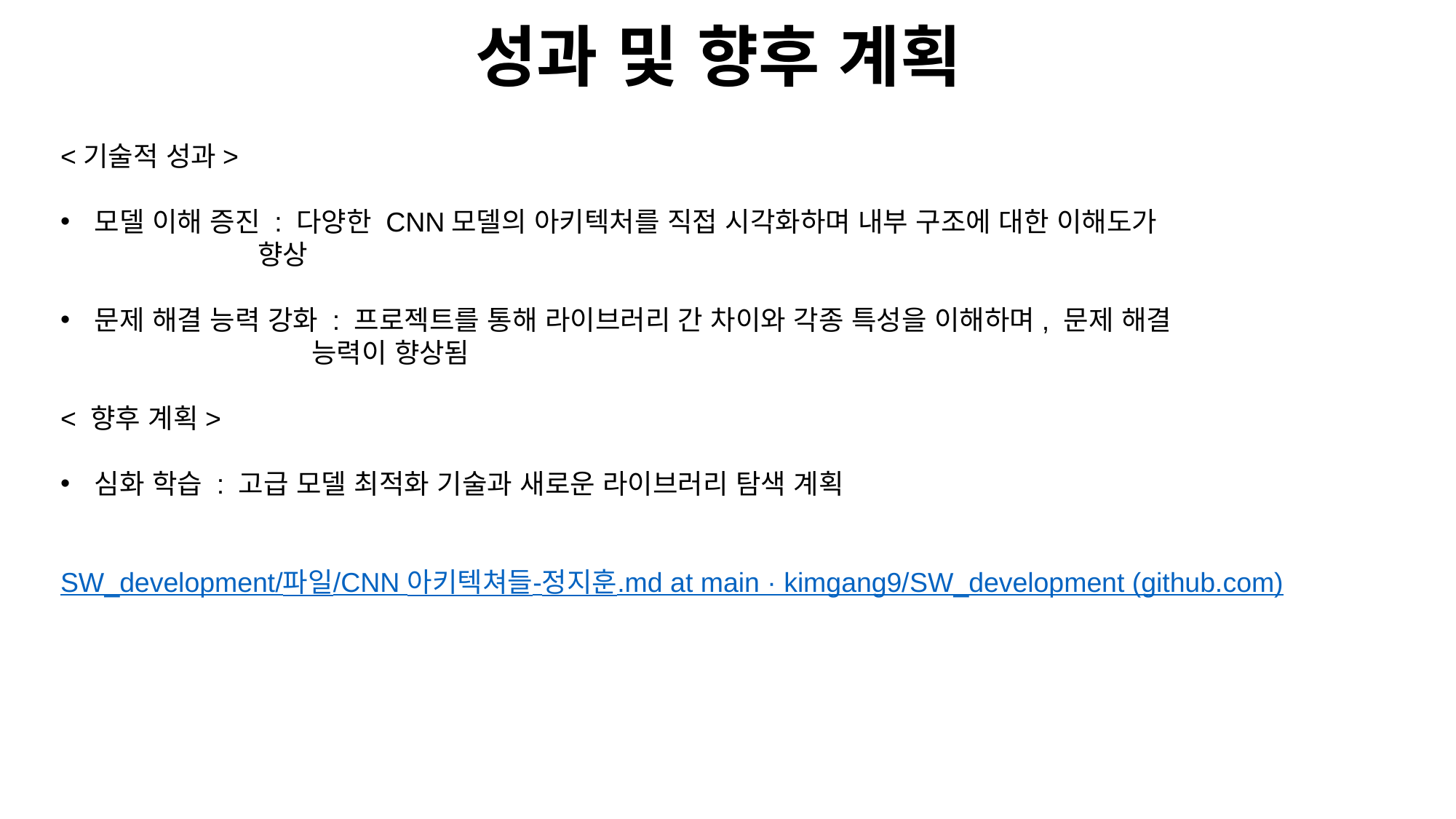

# 성과 및 향후 계획

<기술적 성과>

모델 이해 증진 : 다양한 CNN모델의 아키텍처를 직접 시각화하며 내부 구조에 대한 이해도가
                         향상

문제 해결 능력 강화 : 프로젝트를 통해 라이브러리 간 차이와 각종 특성을 이해하며, 문제 해결
                                능력이 향상됨

< 향후 계획>

심화 학습 : 고급 모델 최적화 기술과 새로운 라이브러리 탐색 계획

SW_development/파일/CNN 아키텍쳐들-정지훈.md at main · kimgang9/SW_development (github.com)